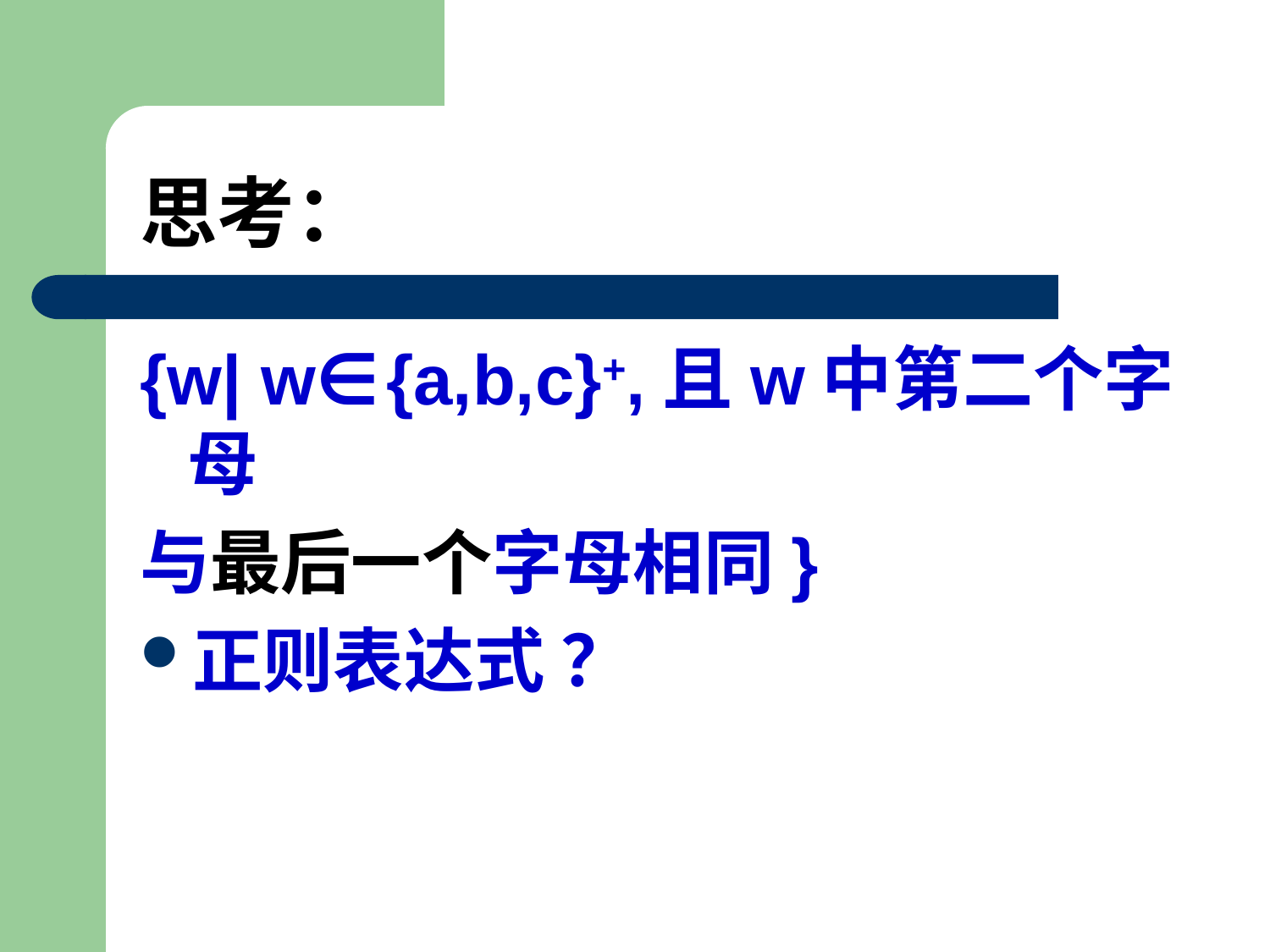

# 思考：
{w| w∈{a,b,c}+,且w中第二个字母
与最后一个字母相同}
正则表达式 ？